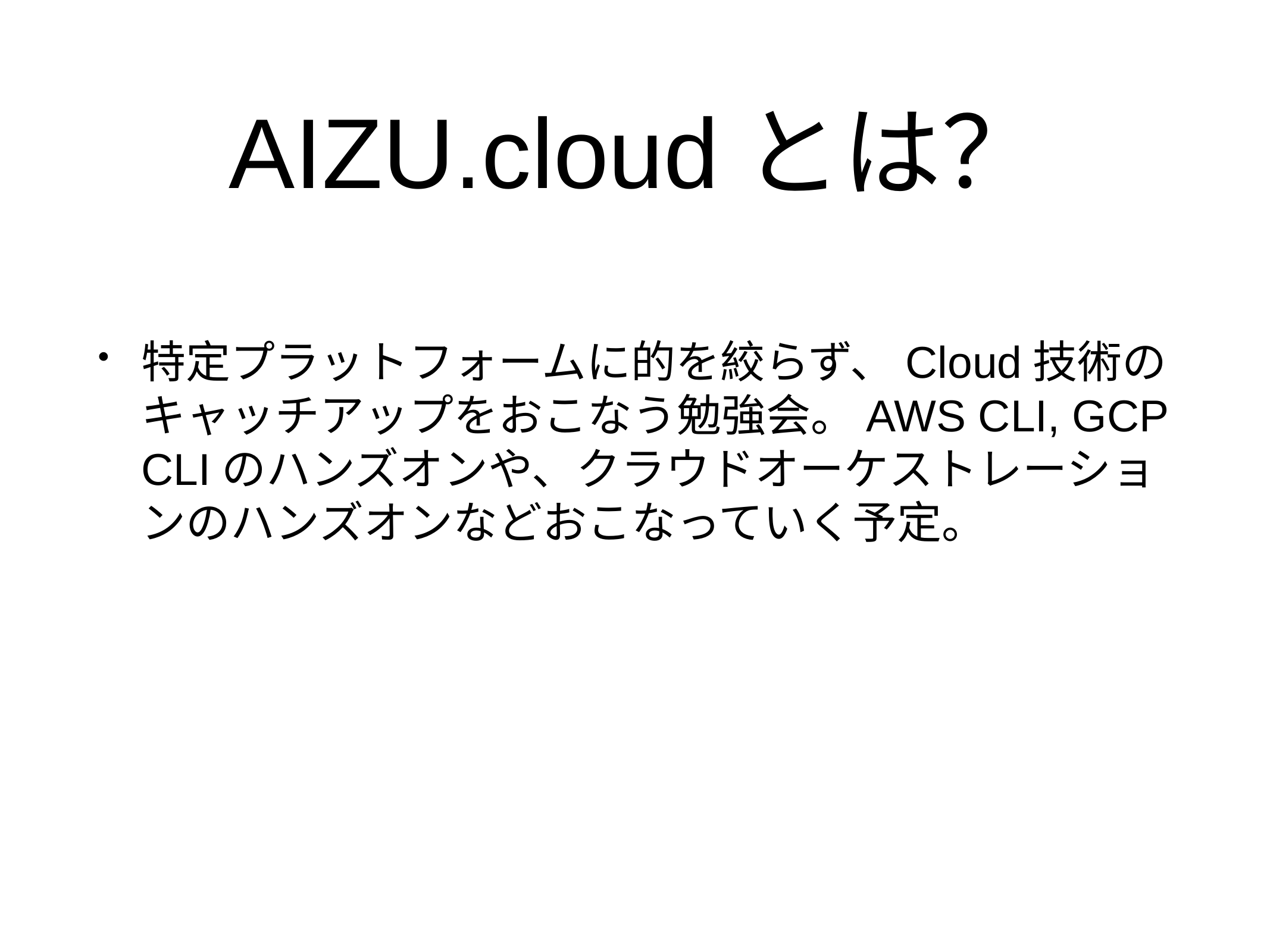

# AIZU.cloudとは？
特定プラットフォームに的を絞らず、Cloud技術のキャッチアップをおこなう勉強会。AWS CLI, GCP CLIのハンズオンや、クラウドオーケストレーションのハンズオンなどおこなっていく予定。